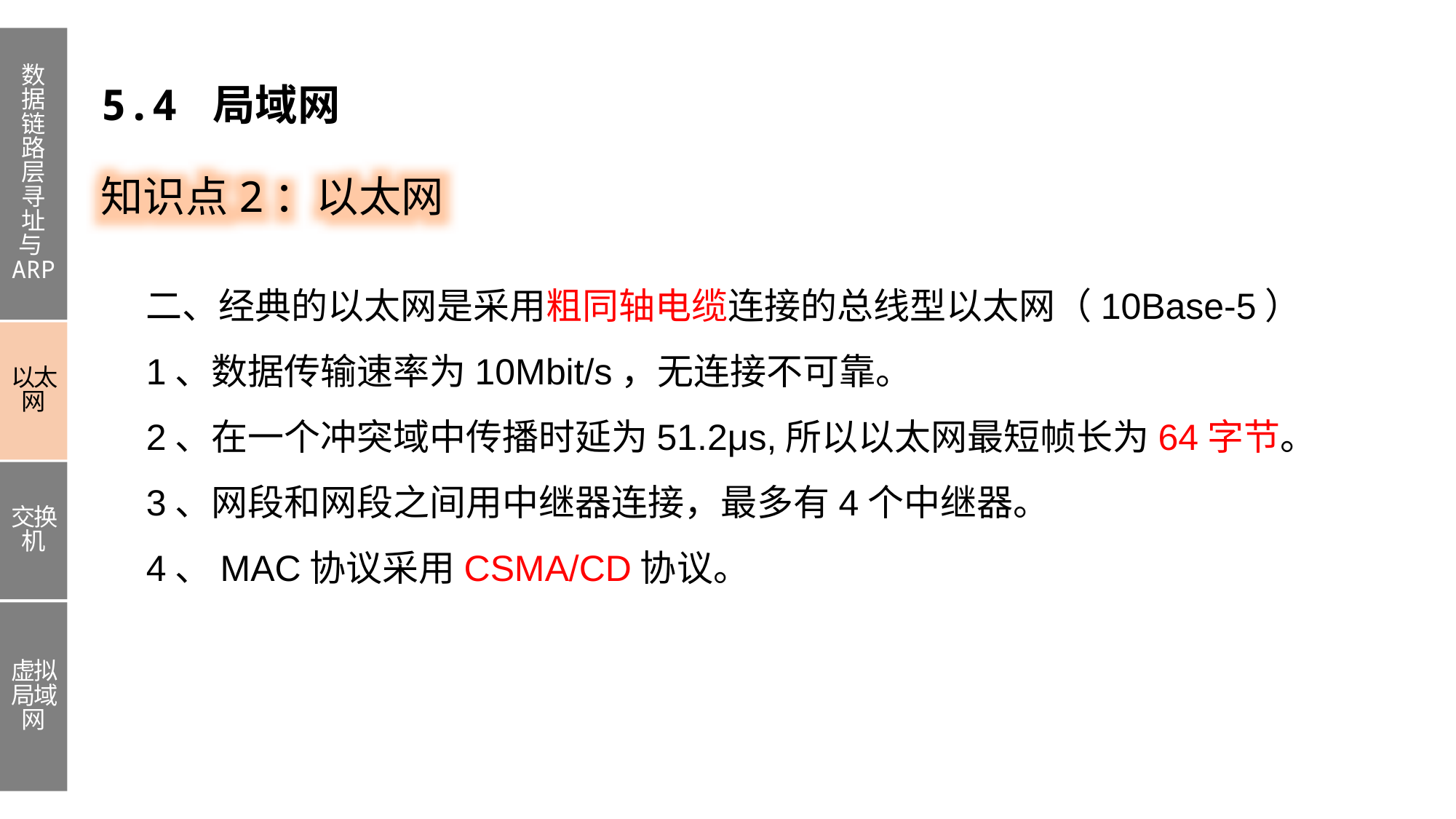

数据链路层寻址与ARP
以太网
交换机
虚拟局域网
5.4 局域网
知识点2：以太网
二、经典的以太网是采用粗同轴电缆连接的总线型以太网（10Base-5）
1、数据传输速率为10Mbit/s，无连接不可靠。
2、在一个冲突域中传播时延为51.2μs,所以以太网最短帧长为64字节。
3、网段和网段之间用中继器连接，最多有4个中继器。
4、MAC协议采用CSMA/CD协议。